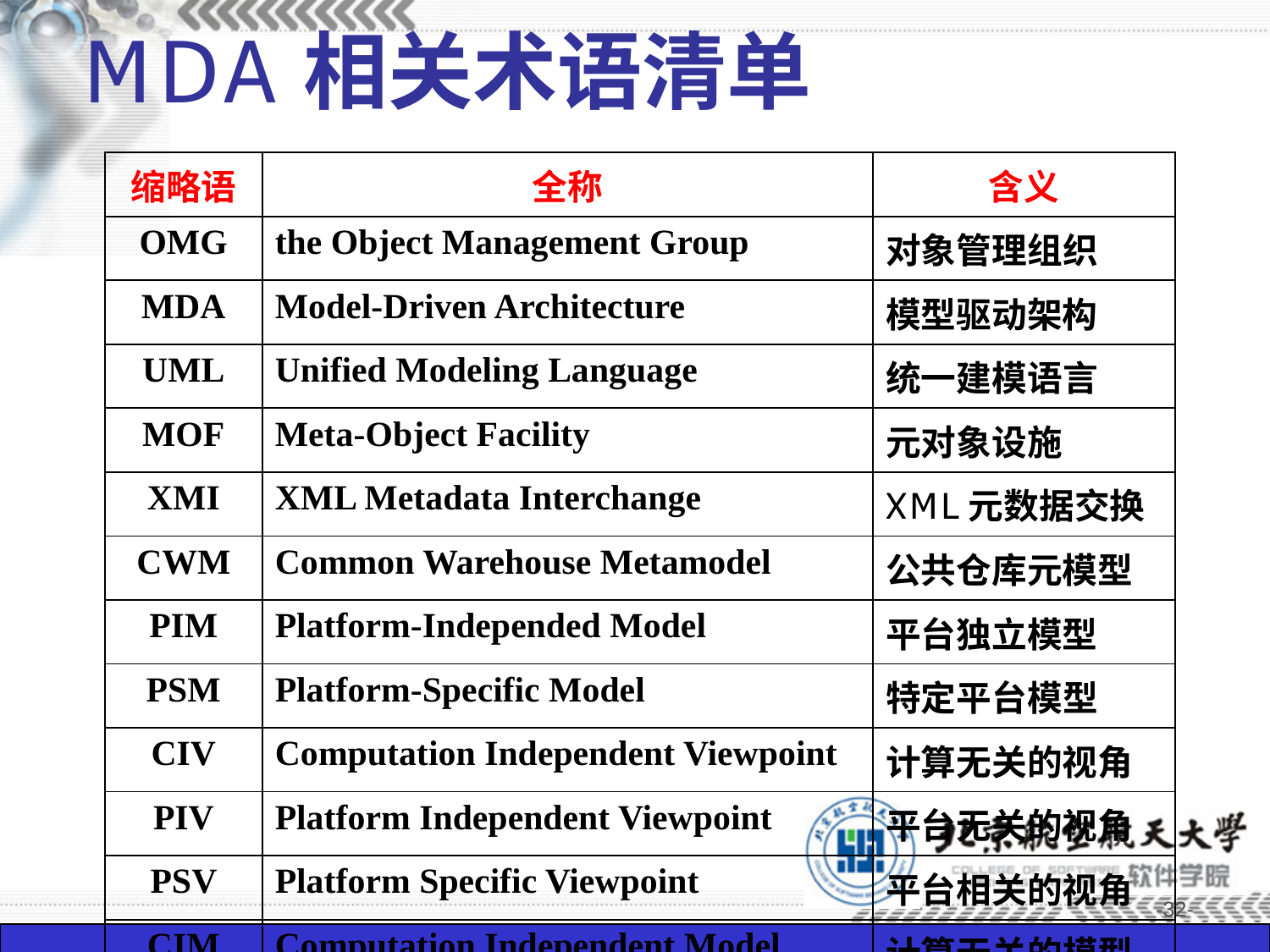

# MDA相关术语清单
| 缩略语 | 全称 | 含义 |
| --- | --- | --- |
| OMG | the Object Management Group | 对象管理组织 |
| MDA | Model-Driven Architecture | 模型驱动架构 |
| UML | Unified Modeling Language | 统一建模语言 |
| MOF | Meta-Object Facility | 元对象设施 |
| XMI | XML Metadata Interchange | XML元数据交换 |
| CWM | Common Warehouse Metamodel | 公共仓库元模型 |
| PIM | Platform-Independed Model | 平台独立模型 |
| PSM | Platform-Specific Model | 特定平台模型 |
| CIV | Computation Independent Viewpoint | 计算无关的视角 |
| PIV | Platform Independent Viewpoint | 平台无关的视角 |
| PSV | Platform Specific Viewpoint | 平台相关的视角 |
| CIM | Computation Independent Model | 计算无关的模型 |
-32-